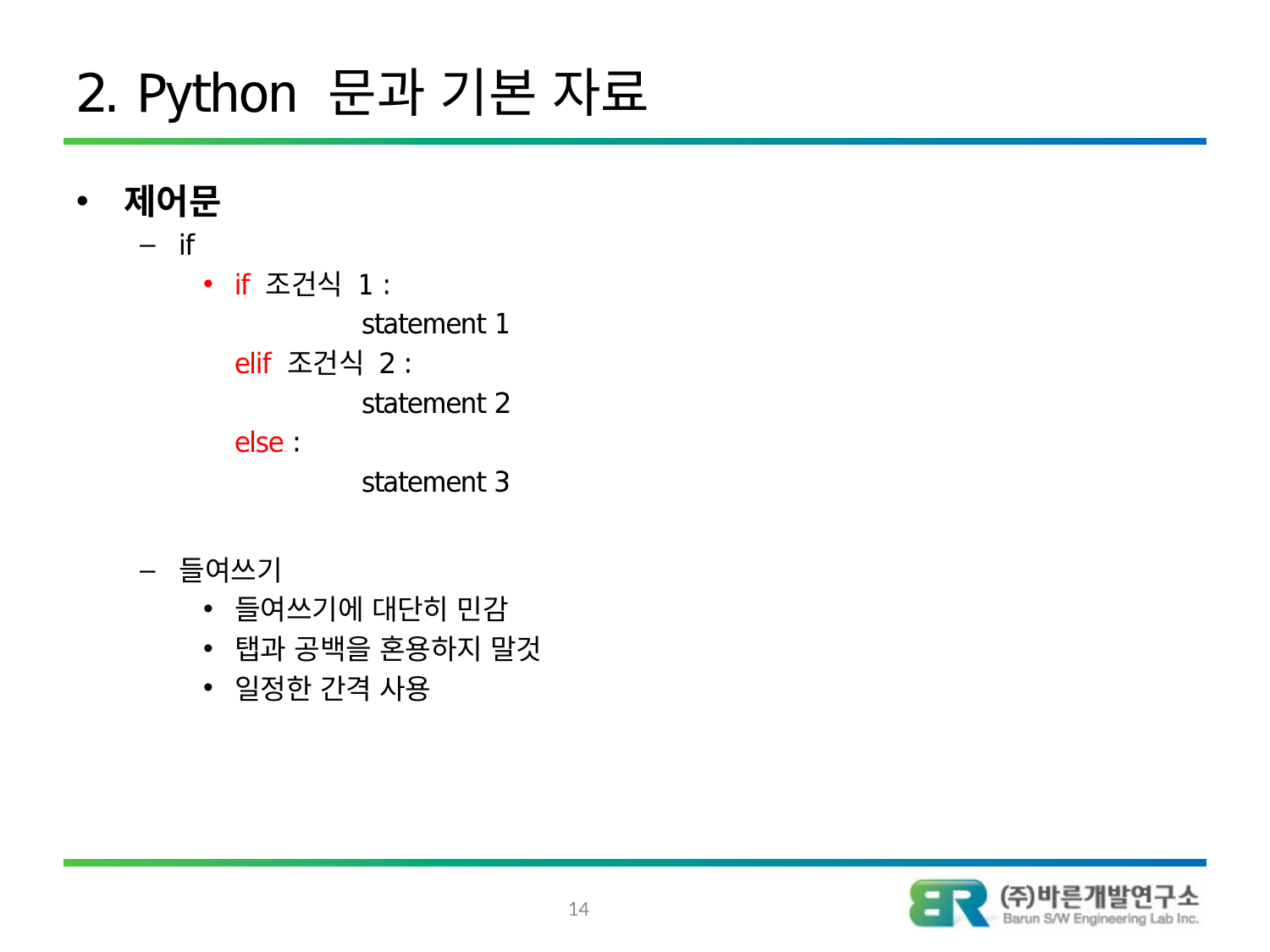

# 2. Python 문과 기본 자료
제어문
if
if 조건식 1 :
		statement 1
	elif 조건식 2 :
		statement 2
	else :
		statement 3

들여쓰기
들여쓰기에 대단히 민감
탭과 공백을 혼용하지 말것
일정한 간격 사용
14